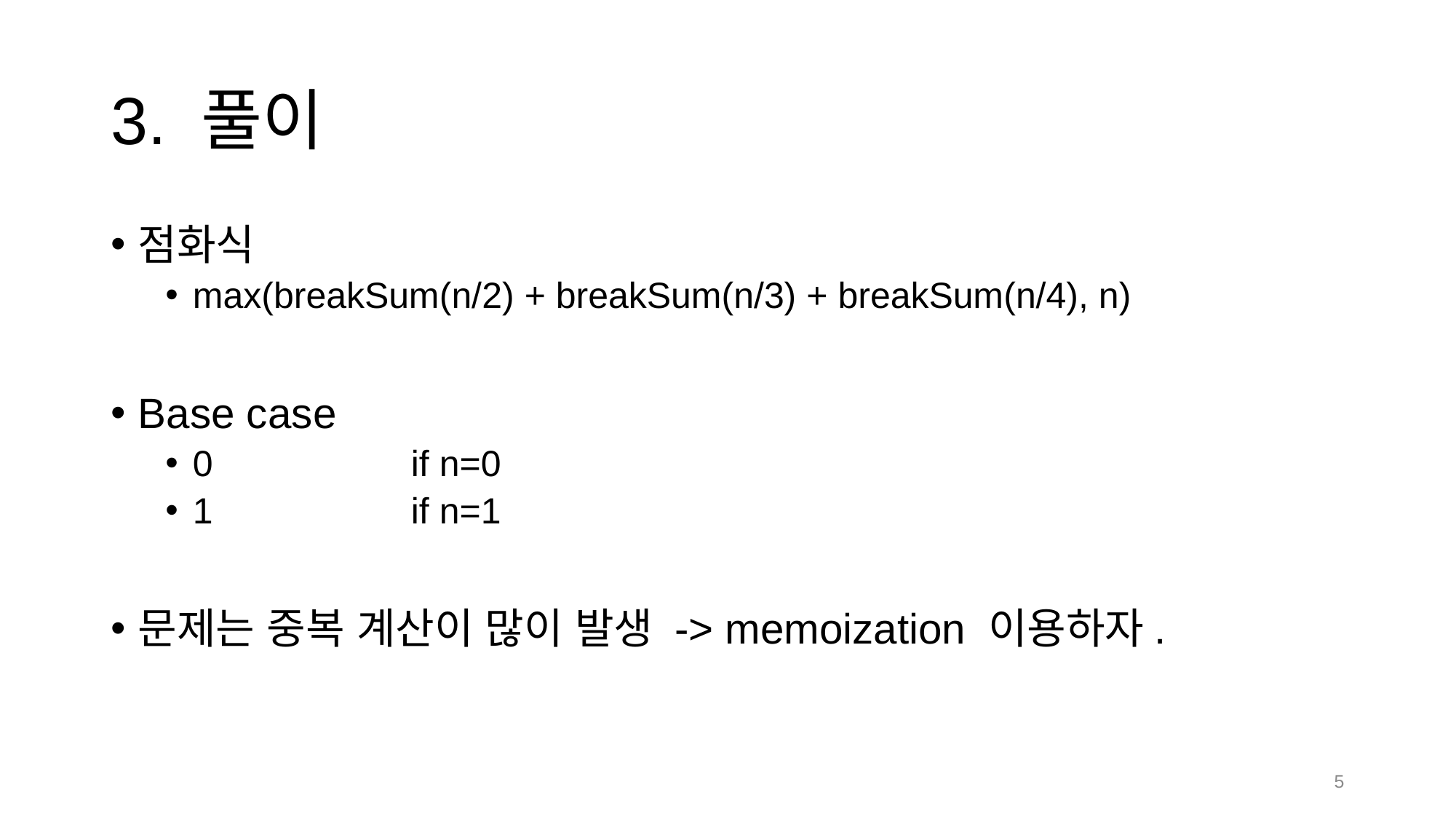

# 3. 풀이
점화식
max(breakSum(n/2) + breakSum(n/3) + breakSum(n/4), n)

Base case
0		if n=0
1		if n=1

문제는 중복 계산이 많이 발생 -> memoization 이용하자.
5